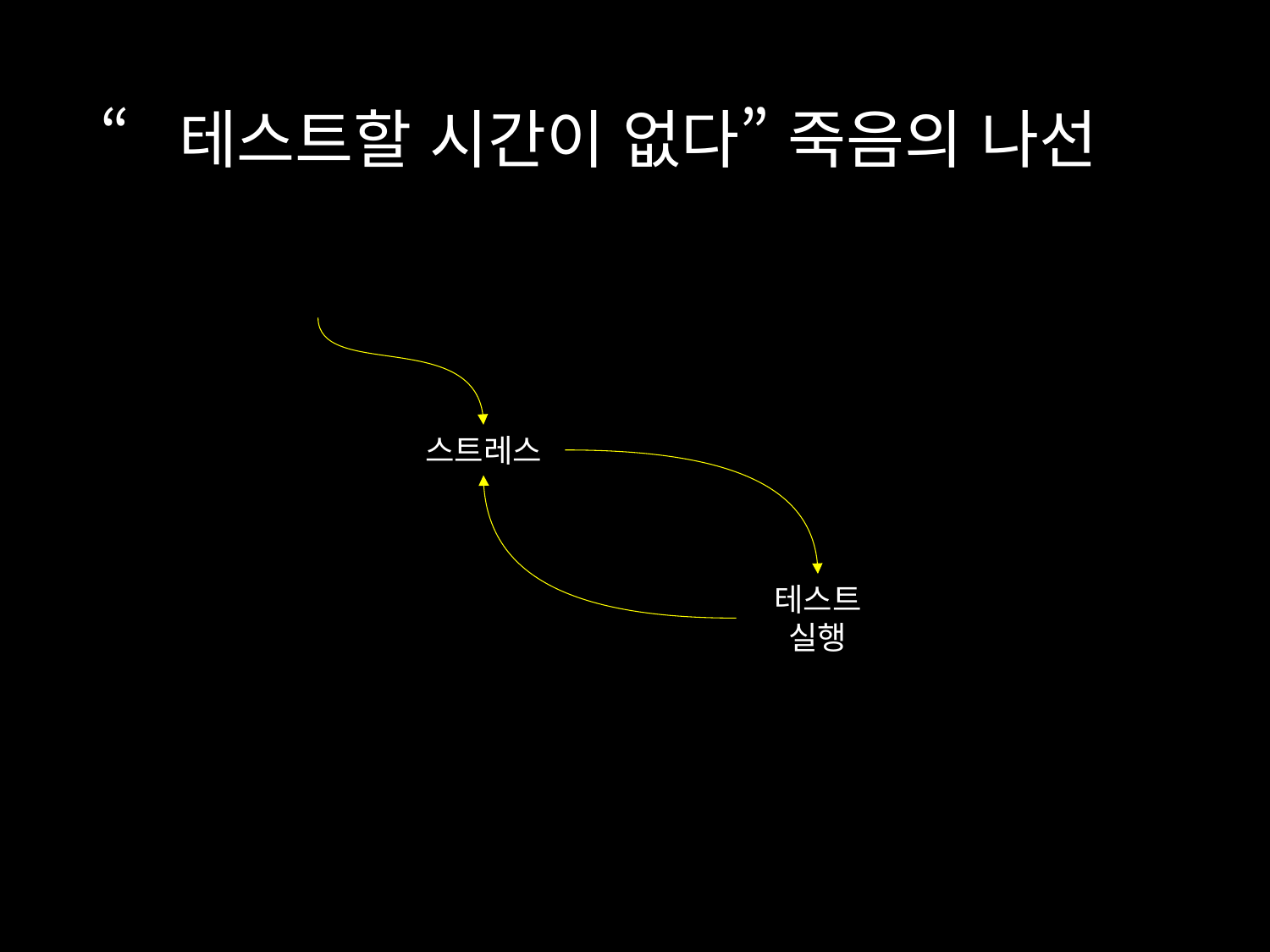

# “테스트할 시간이 없다” 죽음의 나선
스트레스
테스트
실행